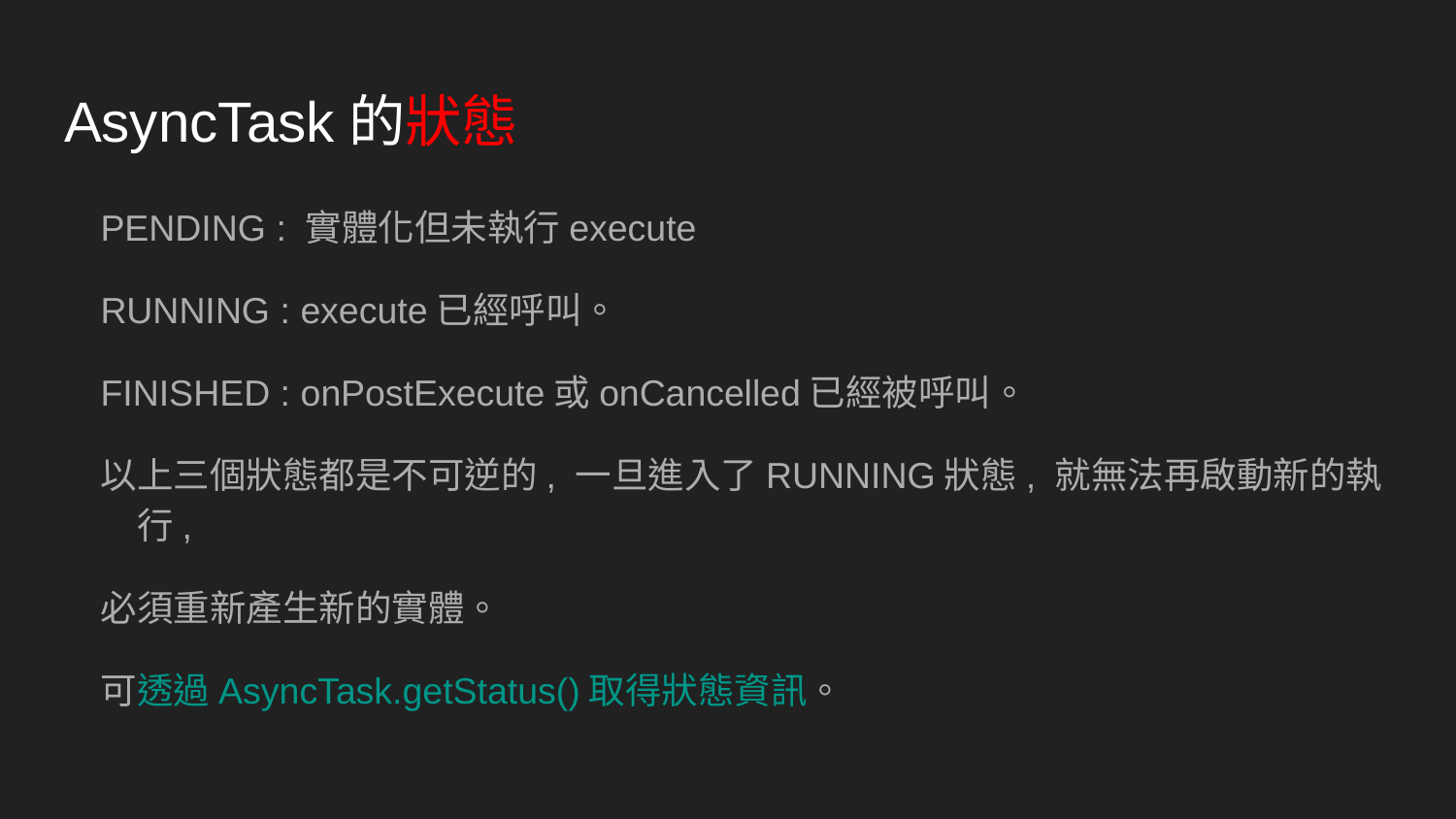

# AsyncTask的狀態
PENDING : 實體化但未執行execute
RUNNING : execute已經呼叫。
FINISHED : onPostExecute或onCancelled已經被呼叫。
以上三個狀態都是不可逆的, 一旦進入了RUNNING狀態, 就無法再啟動新的執行,
必須重新產生新的實體。
可透過AsyncTask.getStatus()取得狀態資訊。